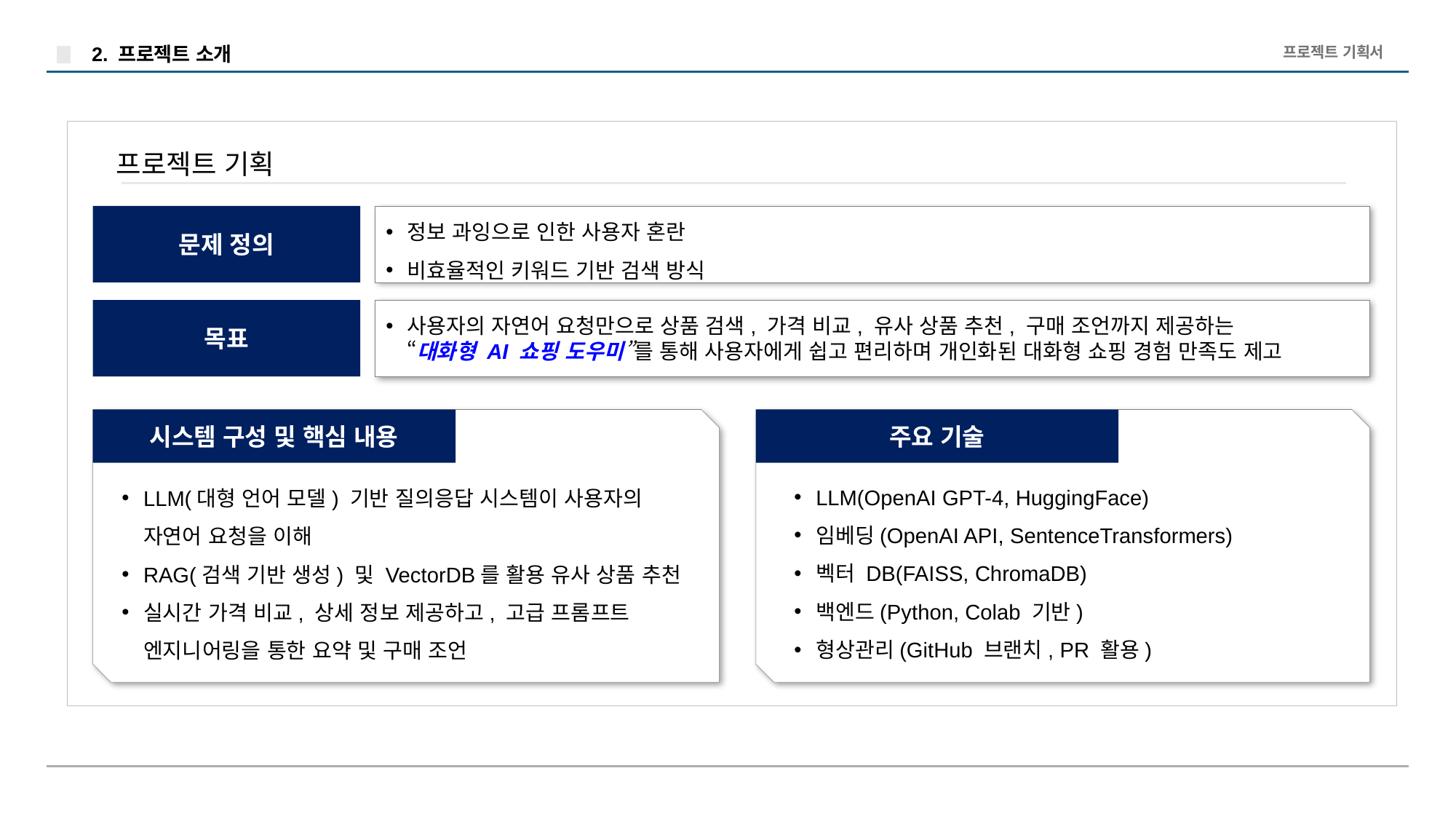

프로젝트 기획서
2. 프로젝트 소개

프로젝트 기획
문제 정의
정보 과잉으로 인한 사용자 혼란
비효율적인 키워드 기반 검색 방식
목표
사용자의 자연어 요청만으로 상품 검색, 가격 비교, 유사 상품 추천, 구매 조언까지 제공하는
“대화형 AI 쇼핑 도우미”를 통해 사용자에게 쉽고 편리하며 개인화된 대화형 쇼핑 경험 만족도 제고
시스템 구성 및 핵심 내용

주요 기술

LLM(OpenAI GPT-4, HuggingFace)
임베딩(OpenAI API, SentenceTransformers)
벡터 DB(FAISS, ChromaDB)
백엔드(Python, Colab 기반)
형상관리(GitHub 브랜치, PR 활용)
LLM(대형 언어 모델) 기반 질의응답 시스템이 사용자의
자연어 요청을 이해
RAG(검색 기반 생성) 및 VectorDB를 활용 유사 상품 추천
실시간 가격 비교, 상세 정보 제공하고, 고급 프롬프트 엔지니어링을 통한 요약 및 구매 조언